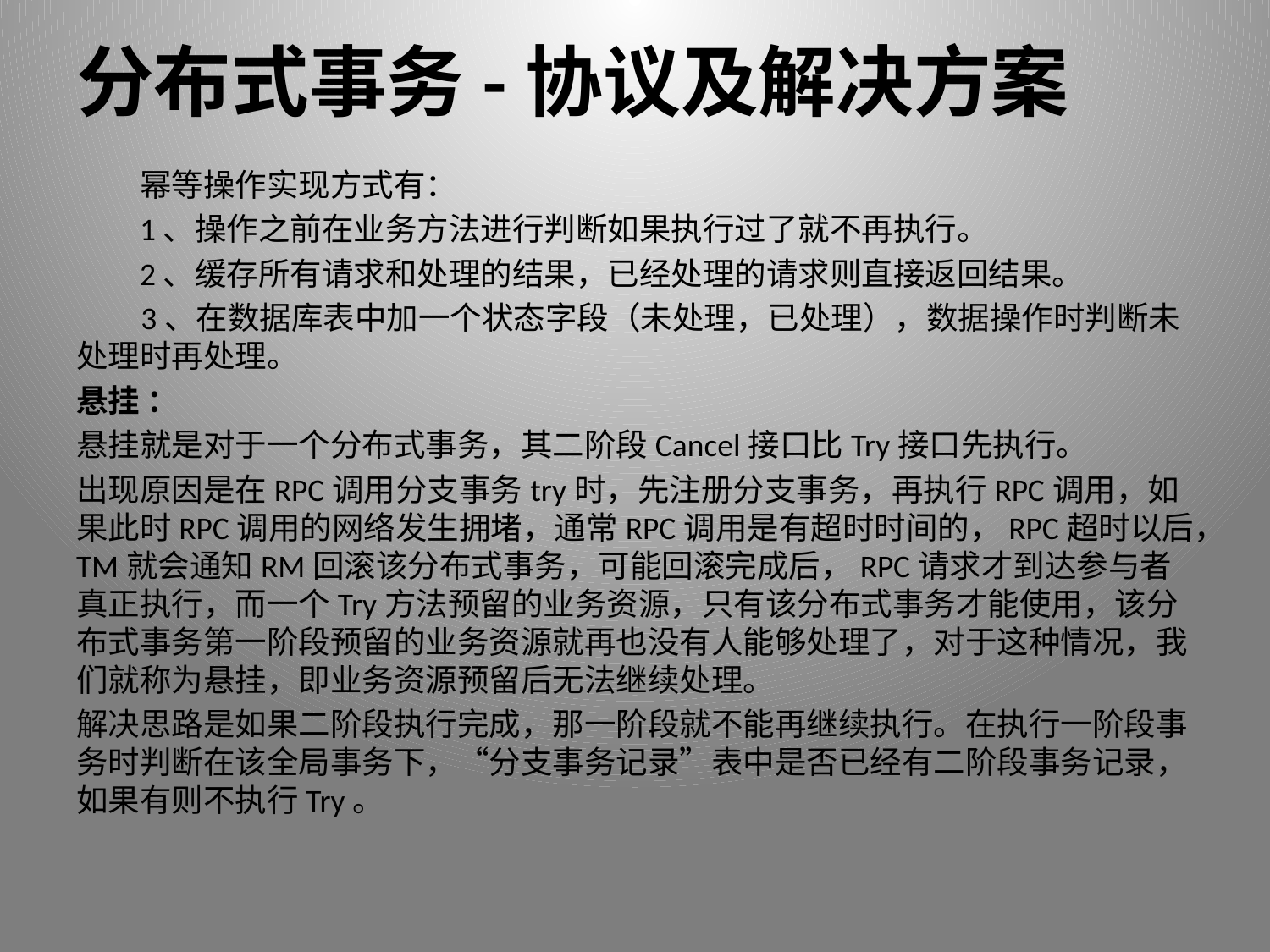

# 分布式事务-协议及解决方案
幂等操作实现方式有：
1、操作之前在业务方法进行判断如果执行过了就不再执行。
2、缓存所有请求和处理的结果，已经处理的请求则直接返回结果。
         3、在数据库表中加一个状态字段（未处理，已处理），数据操作时判断未处理时再处理。
悬挂 ：
悬挂就是对于一个分布式事务，其二阶段Cancel接口比Try接口先执行。
出现原因是在RPC调用分支事务try时，先注册分支事务，再执行RPC调用，如果此时RPC调用的网络发生拥堵，通常RPC调用是有超时时间的，RPC超时以后，TM就会通知RM回滚该分布式事务，可能回滚完成后，RPC请求才到达参与者真正执行，而一个Try方法预留的业务资源，只有该分布式事务才能使用，该分布式事务第一阶段预留的业务资源就再也没有人能够处理了，对于这种情况，我们就称为悬挂，即业务资源预留后无法继续处理。
解决思路是如果二阶段执行完成，那一阶段就不能再继续执行。在执行一阶段事务时判断在该全局事务下，“分支事务记录”表中是否已经有二阶段事务记录，如果有则不执行Try。